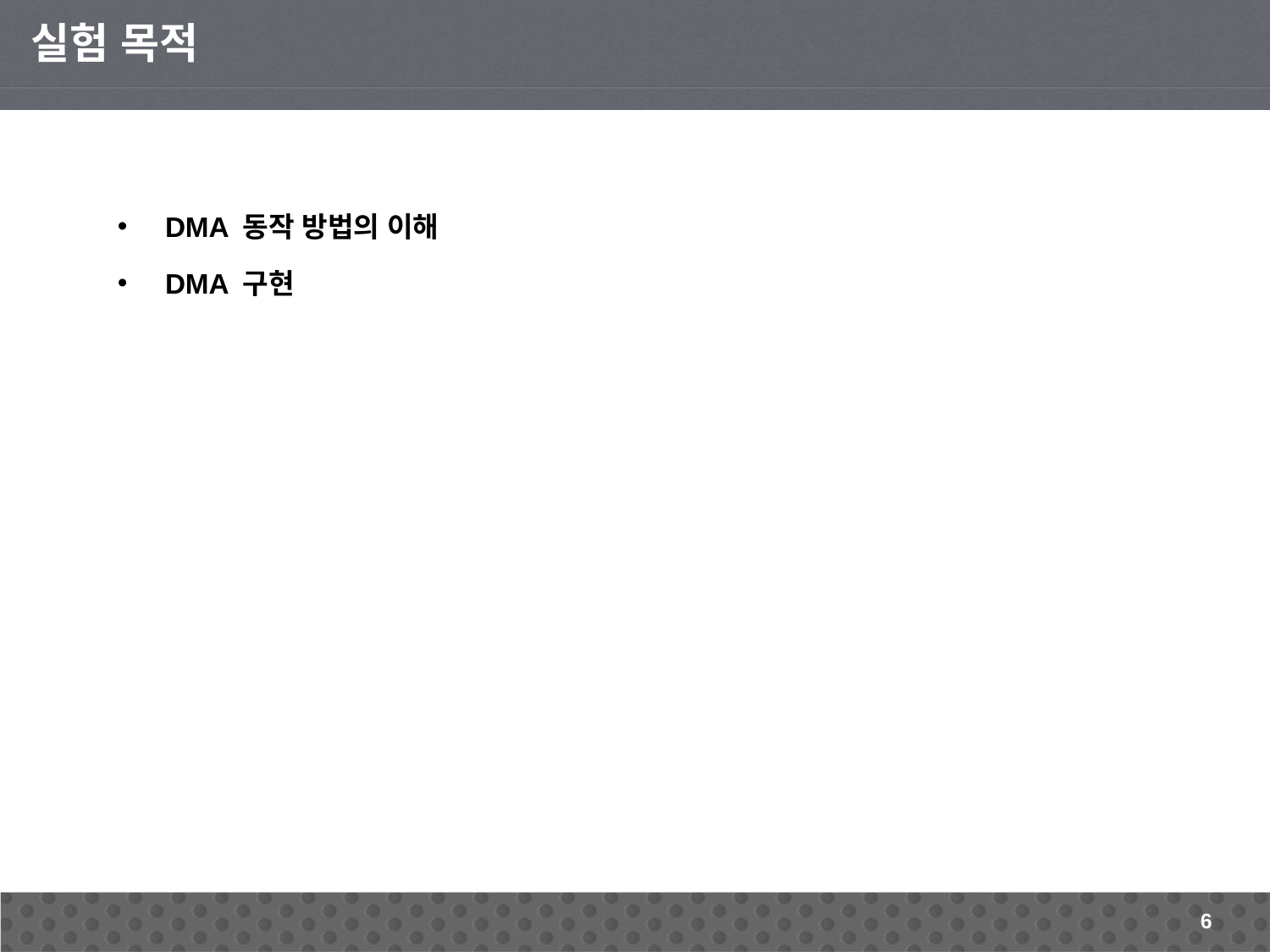

실험 목적

DMA 동작 방법의 이해
DMA 구현
6